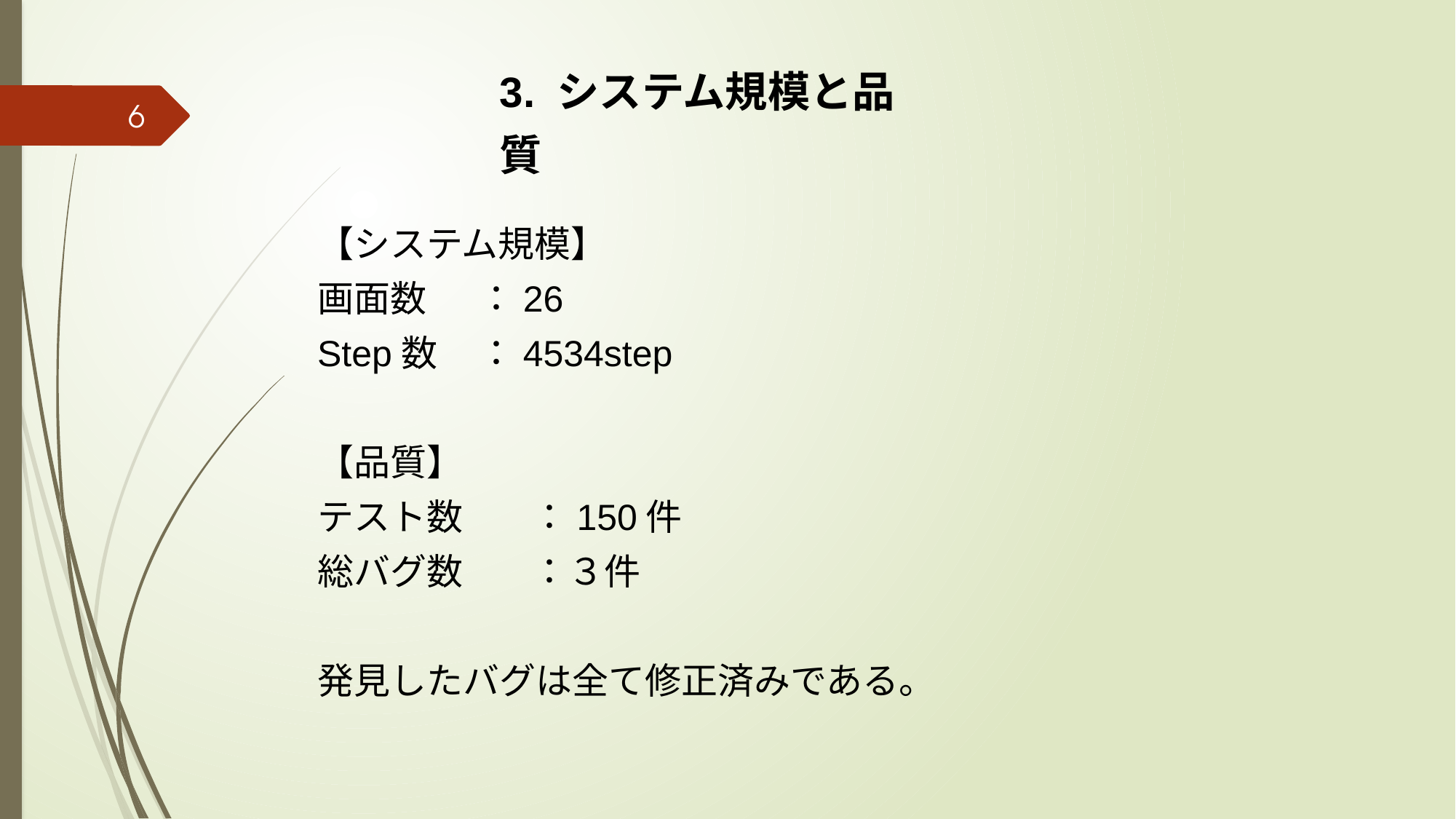

3. システム規模と品質
6
【システム規模】
画面数	：26
Step数	：4534step

【品質】
テスト数		：150件
総バグ数		：３件

発見したバグは全て修正済みである。